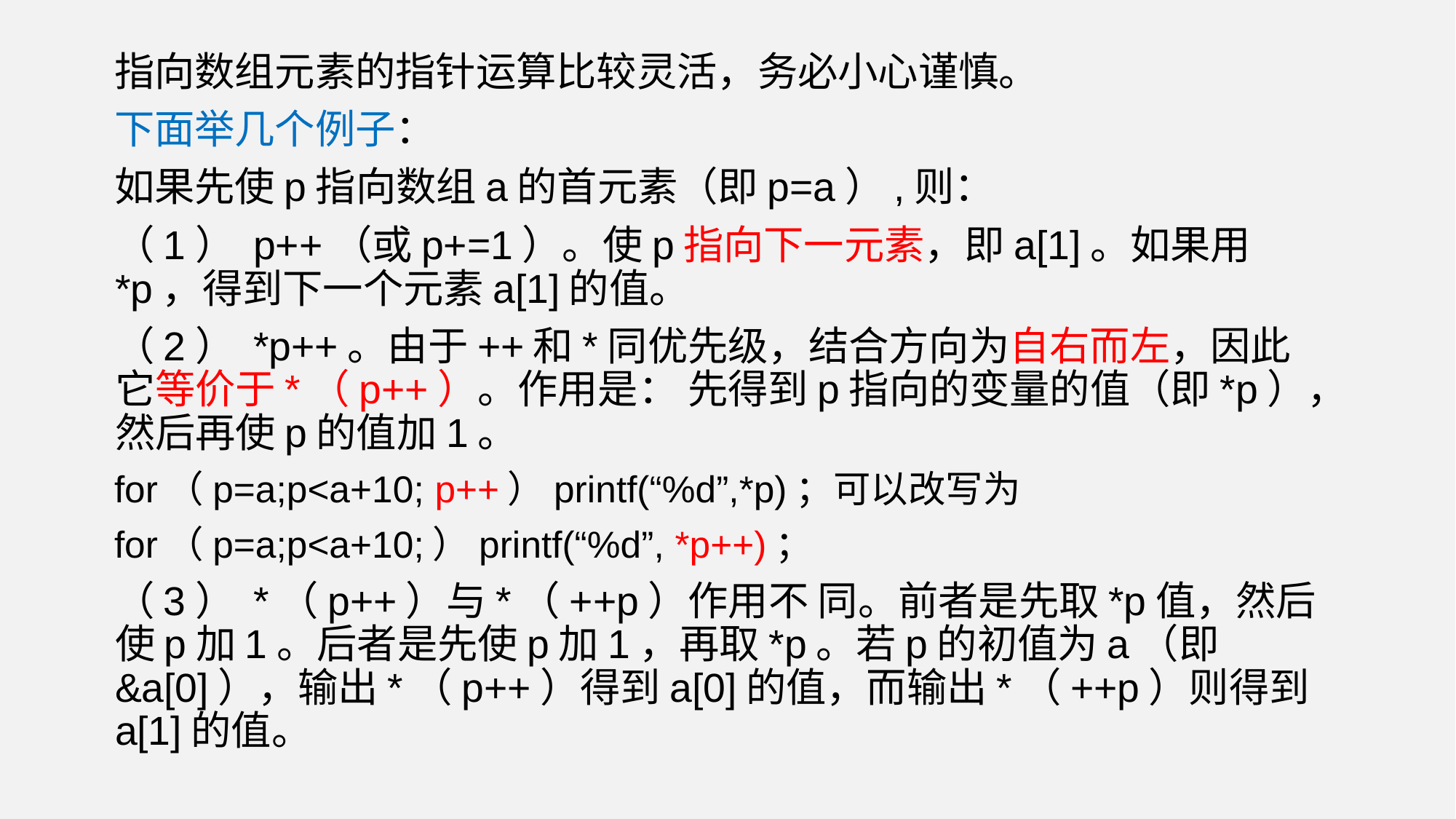

指向数组元素的指针运算比较灵活，务必小心谨慎。
下面举几个例子：
如果先使p指向数组a的首元素（即p=a）,则：
（1） p++（或p+=1）。使p指向下一元素，即a[1]。如果用*p，得到下一个元素a[1]的值。
（2） *p++。由于++和*同优先级，结合方向为自右而左，因此它等价于*（p++）。作用是： 先得到p指向的变量的值（即*p），然后再使p的值加1。
for（p=a;p<a+10; p++）printf(“%d”,*p)；可以改写为
for（p=a;p<a+10;）printf(“%d”, *p++)；
（3） *（p++）与*（++p）作用不 同。前者是先取*p值，然后使p加1。后者是先使p加1，再取*p。若p的初值为a（即&a[0]），输出*（p++）得到a[0]的值，而输出*（++p）则得到a[1]的值。